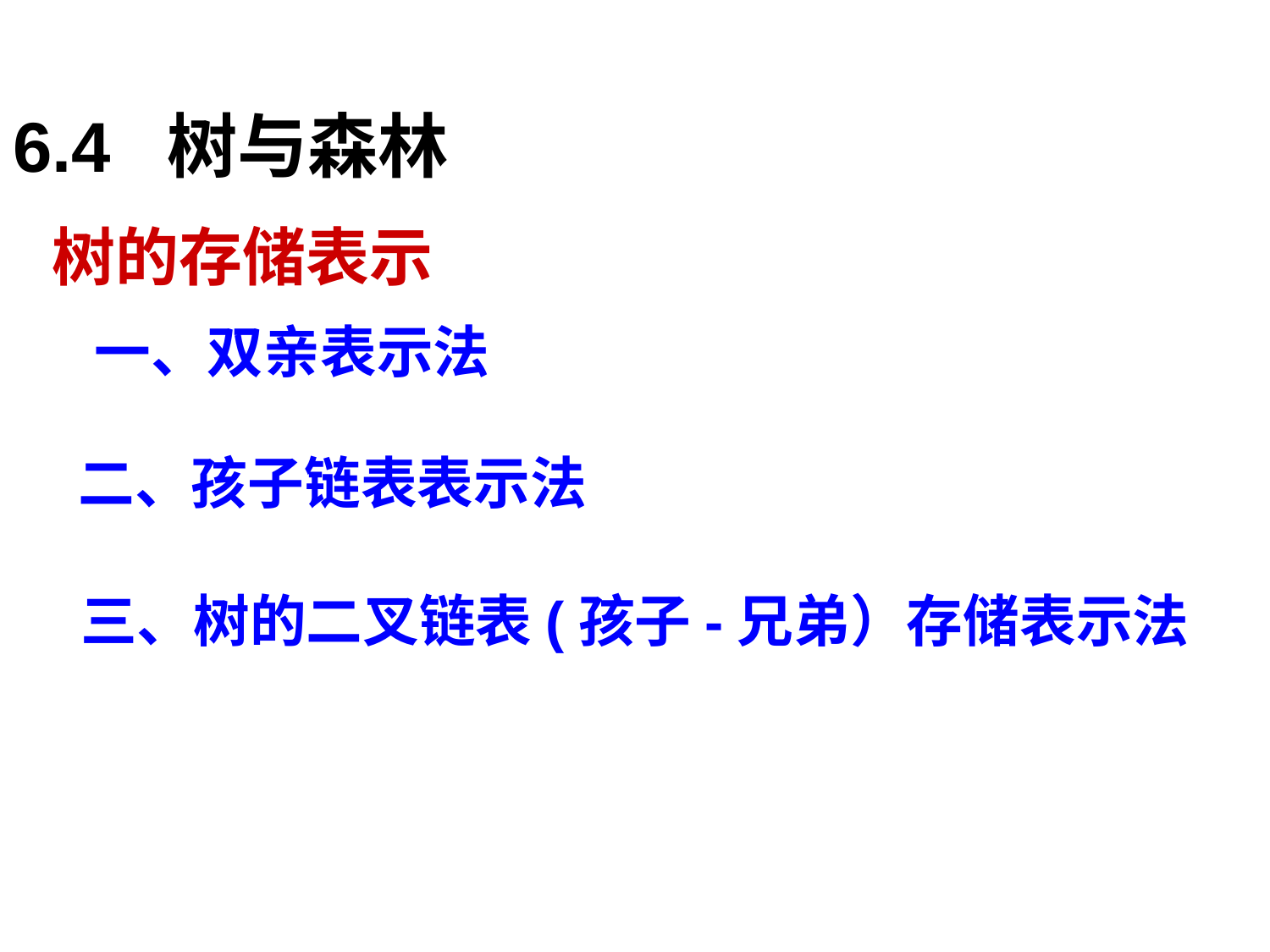

# 6.4  树与森林
树的存储表示
一、双亲表示法
二、孩子链表表示法
三、树的二叉链表(孩子-兄弟）存储表示法